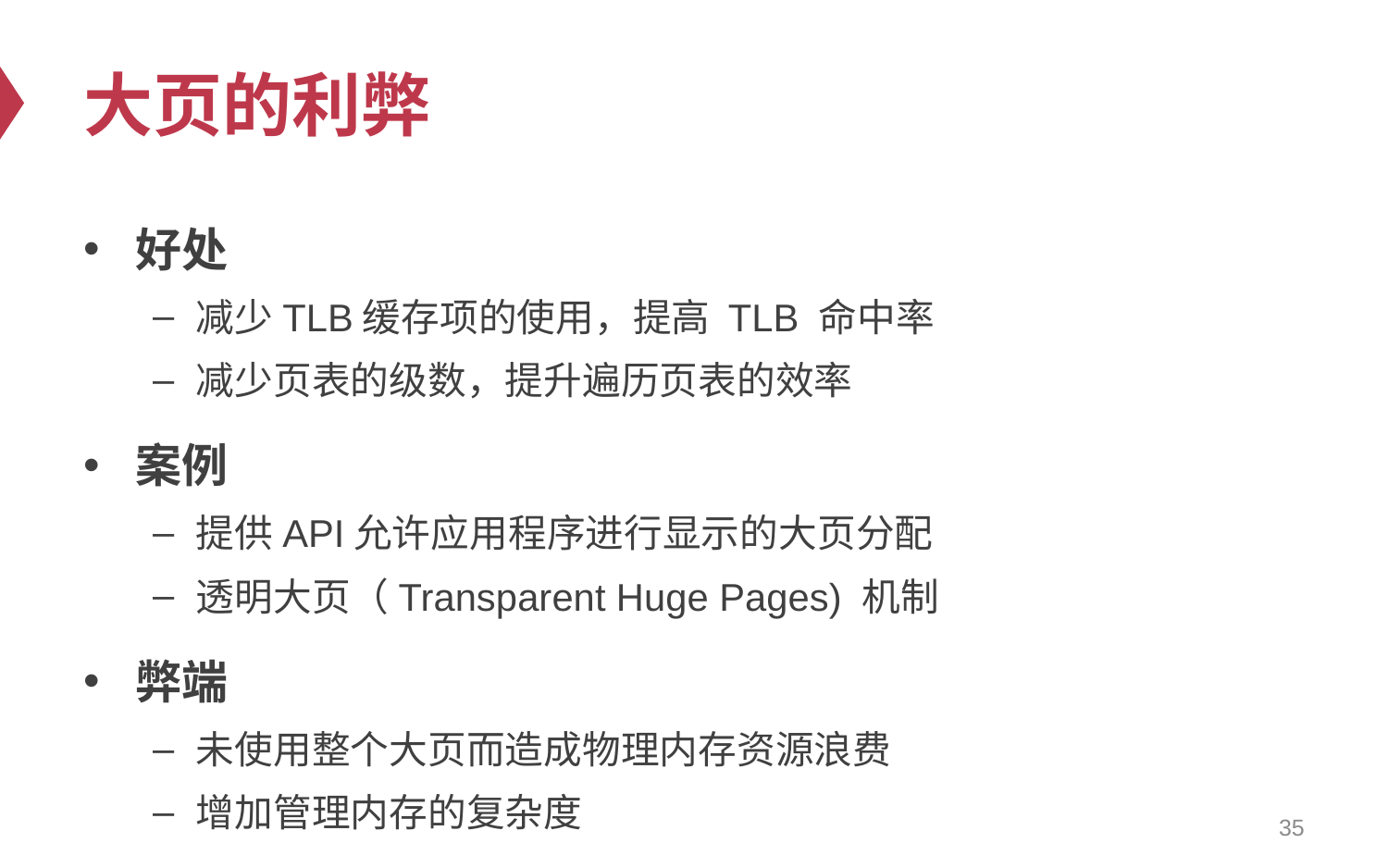

# 大页的利弊
好处
减少TLB缓存项的使用，提高 TLB 命中率
减少页表的级数，提升遍历页表的效率
案例
提供API允许应用程序进行显示的大页分配
透明大页（Transparent Huge Pages) 机制
弊端
未使用整个大页而造成物理内存资源浪费
增加管理内存的复杂度
35